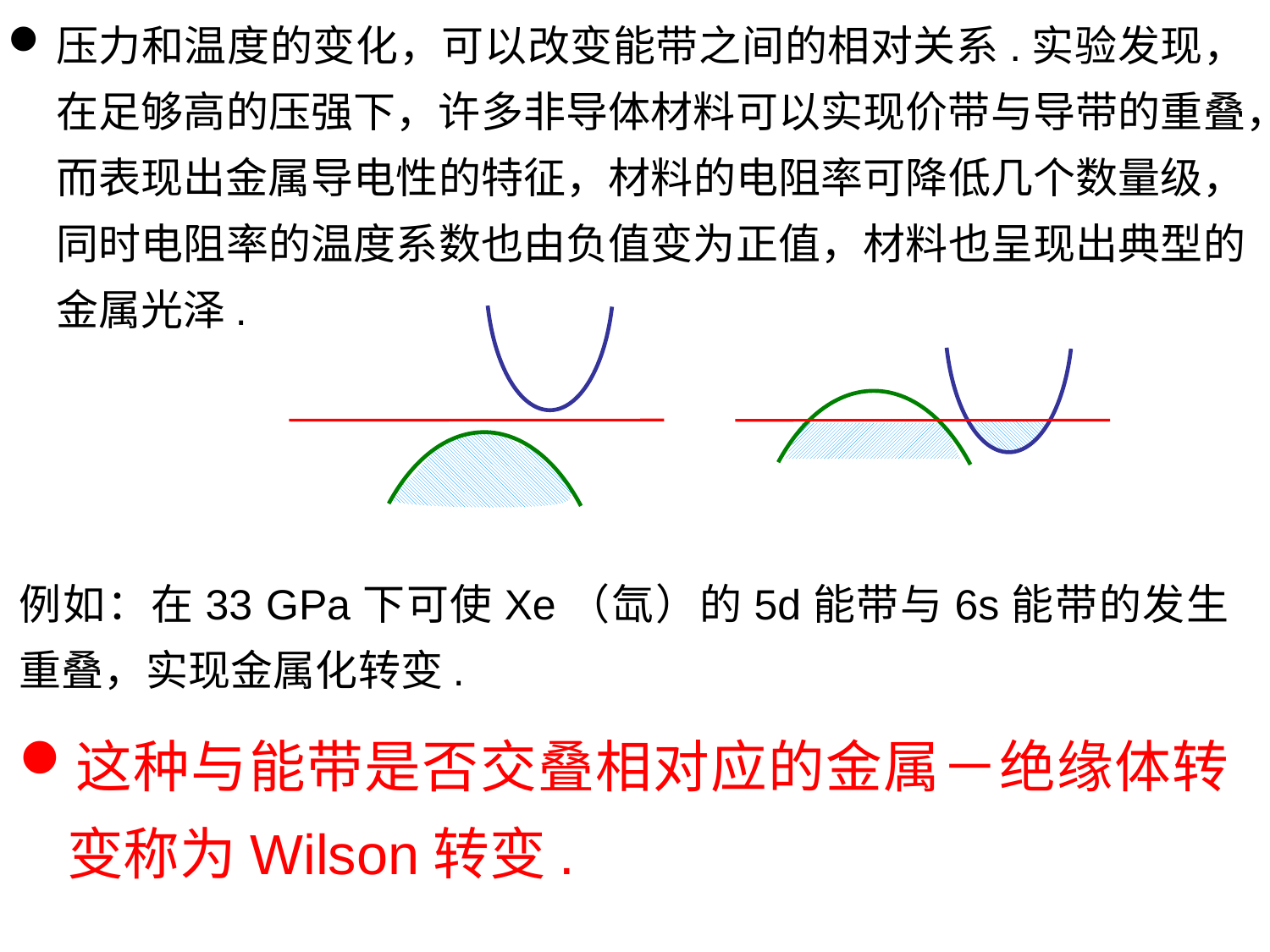

压力和温度的变化，可以改变能带之间的相对关系.实验发现，在足够高的压强下，许多非导体材料可以实现价带与导带的重叠，而表现出金属导电性的特征，材料的电阻率可降低几个数量级，同时电阻率的温度系数也由负值变为正值，材料也呈现出典型的金属光泽.

例如：在33 GPa下可使Xe（氙）的5d能带与6s能带的发生重叠，实现金属化转变.
这种与能带是否交叠相对应的金属－绝缘体转变称为Wilson转变.